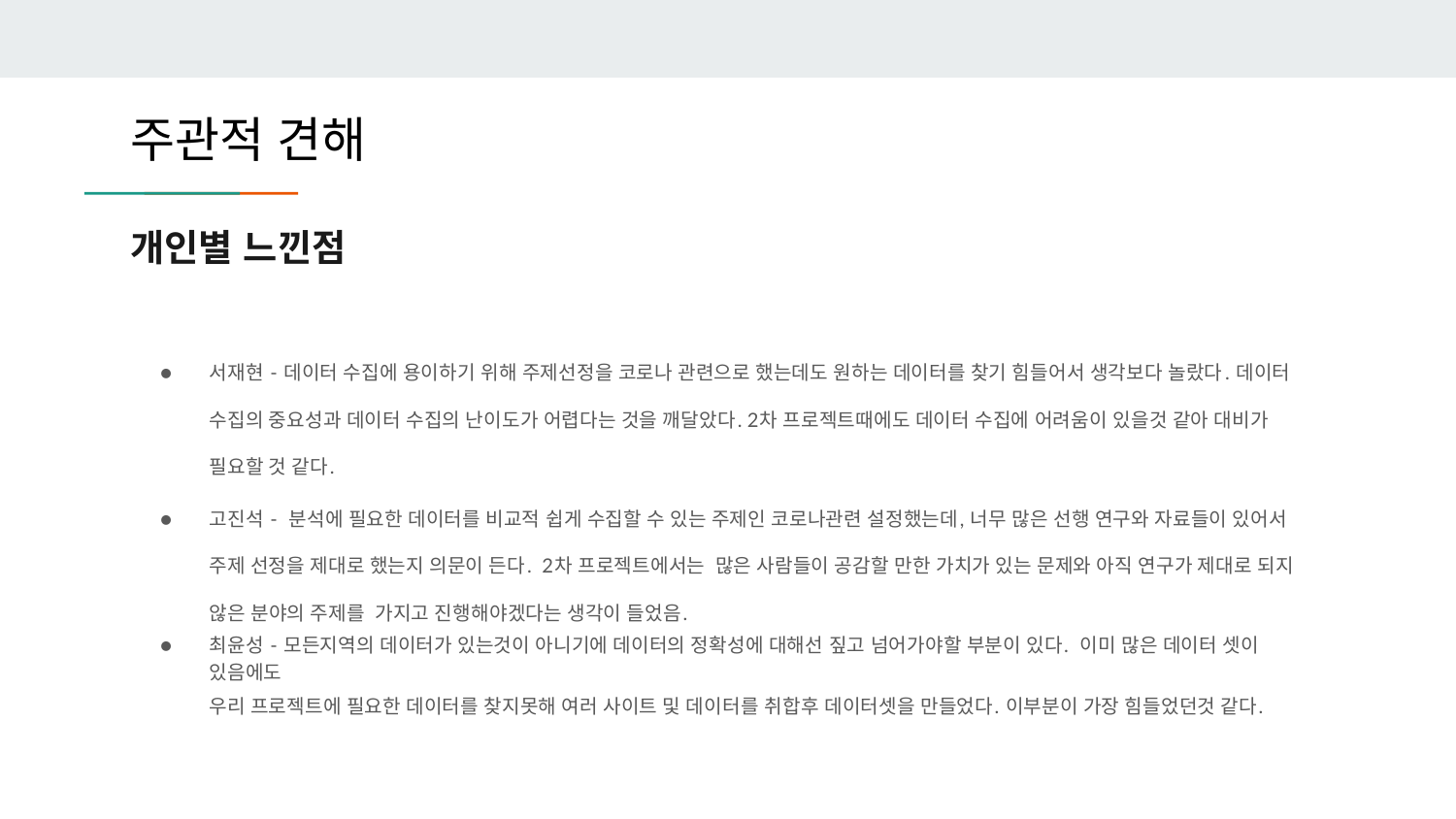

주관적 견해
# 개인별 느낀점
서재현 - 데이터 수집에 용이하기 위해 주제선정을 코로나 관련으로 했는데도 원하는 데이터를 찾기 힘들어서 생각보다 놀랐다. 데이터 수집의 중요성과 데이터 수집의 난이도가 어렵다는 것을 깨달았다. 2차 프로젝트때에도 데이터 수집에 어려움이 있을것 같아 대비가 필요할 것 같다.
고진석 -  분석에 필요한 데이터를 비교적 쉽게 수집할 수 있는 주제인 코로나관련 설정했는데, 너무 많은 선행 연구와 자료들이 있어서 주제 선정을 제대로 했는지 의문이 든다.  2차 프로젝트에서는  많은 사람들이 공감할 만한 가치가 있는 문제와 아직 연구가 제대로 되지 않은 분야의 주제를  가지고 진행해야겠다는 생각이 들었음.
최윤성 - 모든지역의 데이터가 있는것이 아니기에 데이터의 정확성에 대해선 짚고 넘어가야할 부분이 있다.  이미 많은 데이터 셋이 있음에도
우리 프로젝트에 필요한 데이터를 찾지못해 여러 사이트 및 데이터를 취합후 데이터셋을 만들었다. 이부분이 가장 힘들었던것 같다.